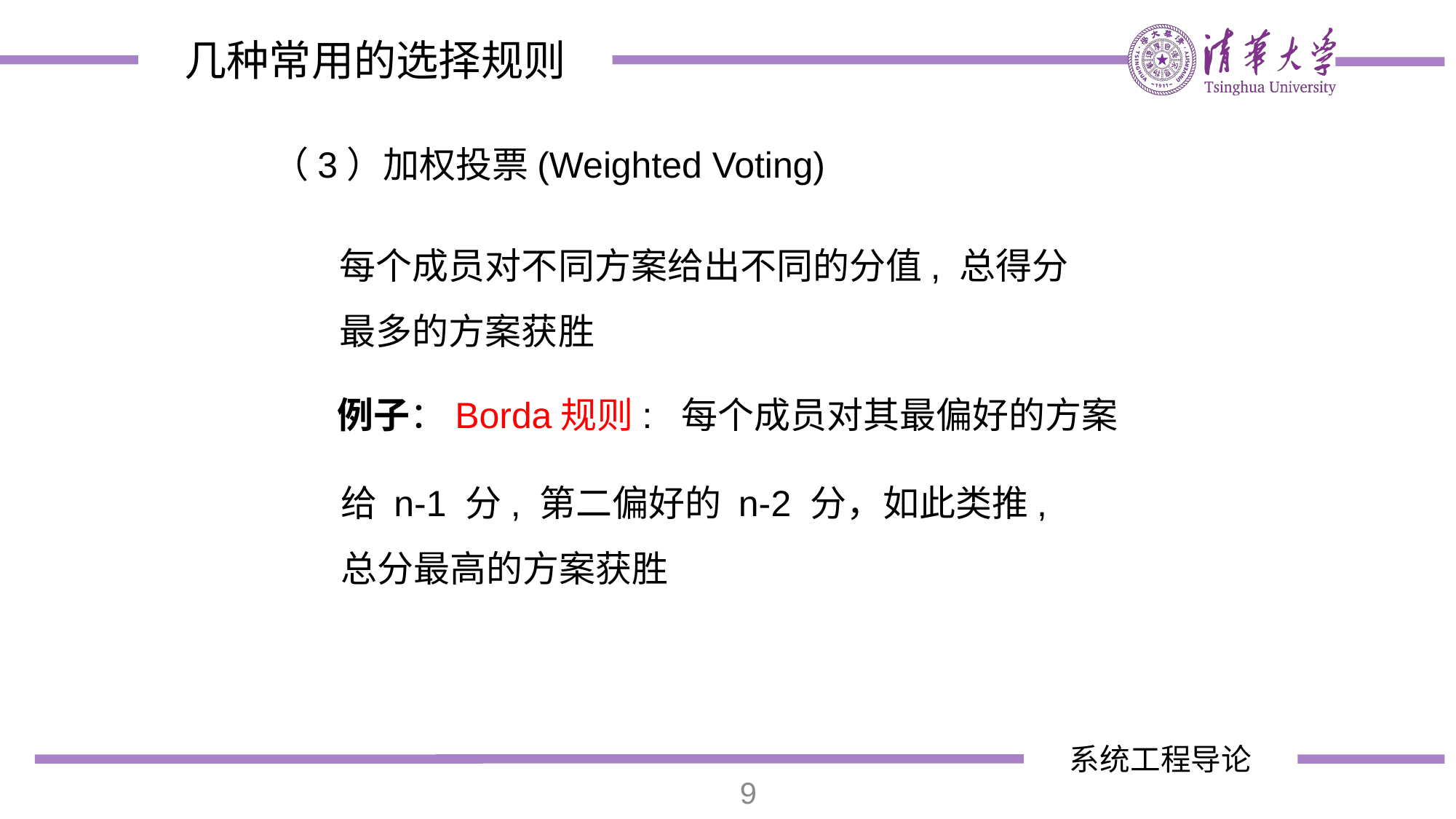

（3）加权投票(Weighted Voting)
每个成员对不同方案给出不同的分值, 总得分最多的方案获胜
例子：Borda规则:  每个成员对其最偏好的方案
给 n-1 分, 第二偏好的 n-2 分，如此类推, 总分最高的方案获胜